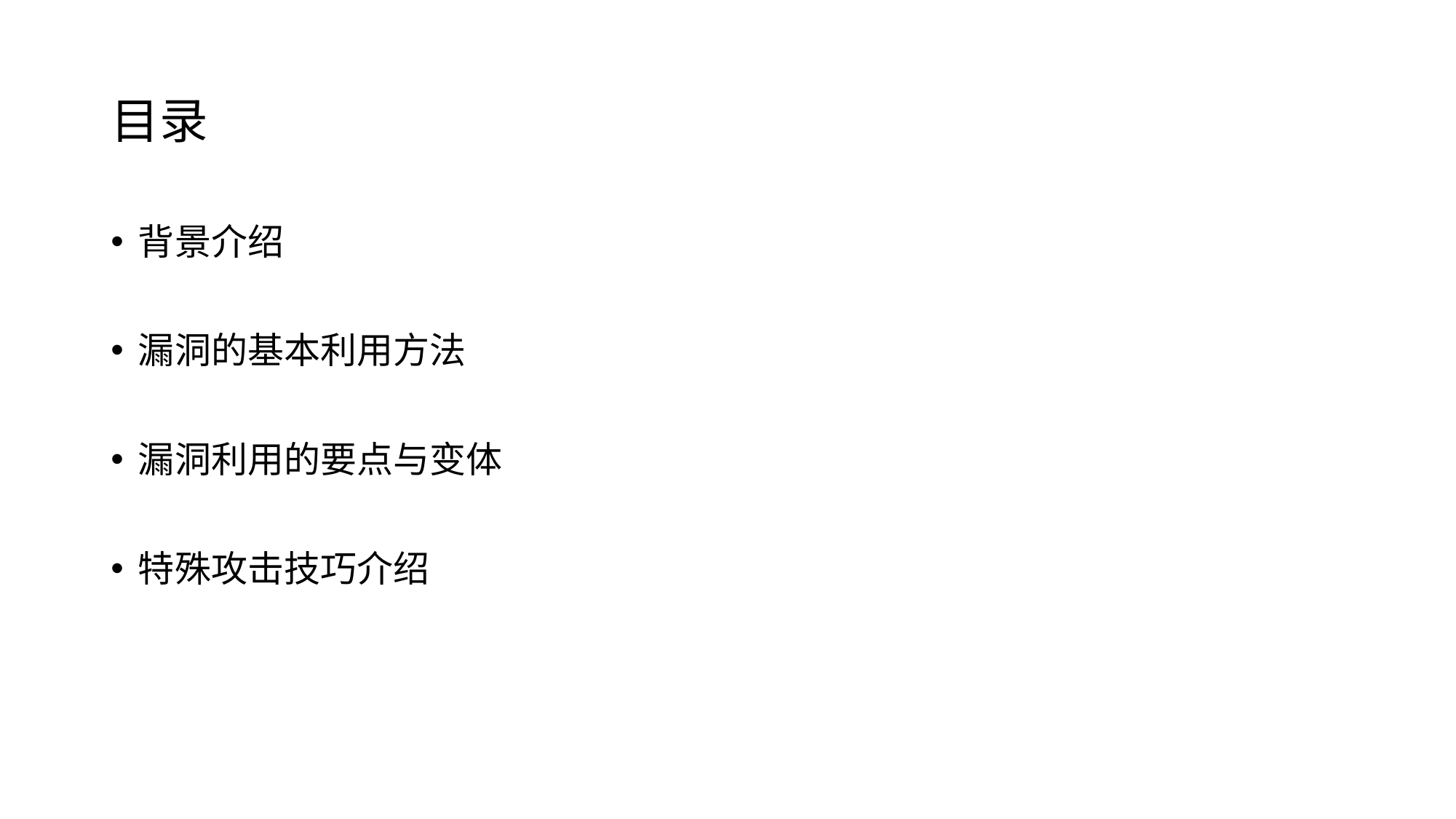

# 目录
背景介绍

漏洞的基本利用方法

漏洞利用的要点与变体

特殊攻击技巧介绍